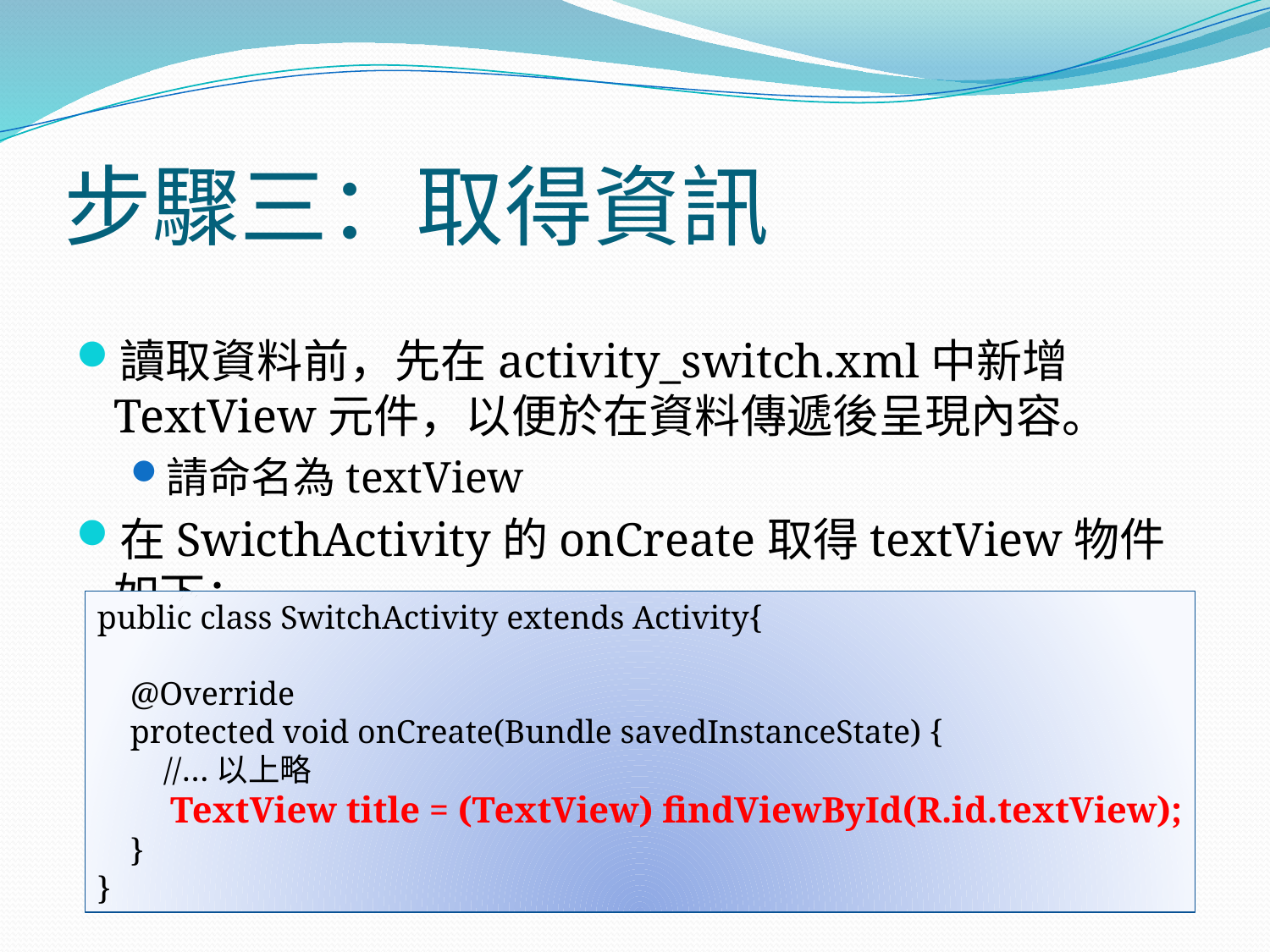

# 步驟三：取得資訊
讀取資料前，先在activity_switch.xml中新增TextView元件，以便於在資料傳遞後呈現內容。
請命名為textView
在SwicthActivity的onCreate取得textView物件如下：

public class SwitchActivity extends Activity{

    @Override
    protected void onCreate(Bundle savedInstanceState) {
        //…以上略
        TextView title = (TextView) findViewById(R.id.textView);
    }
}